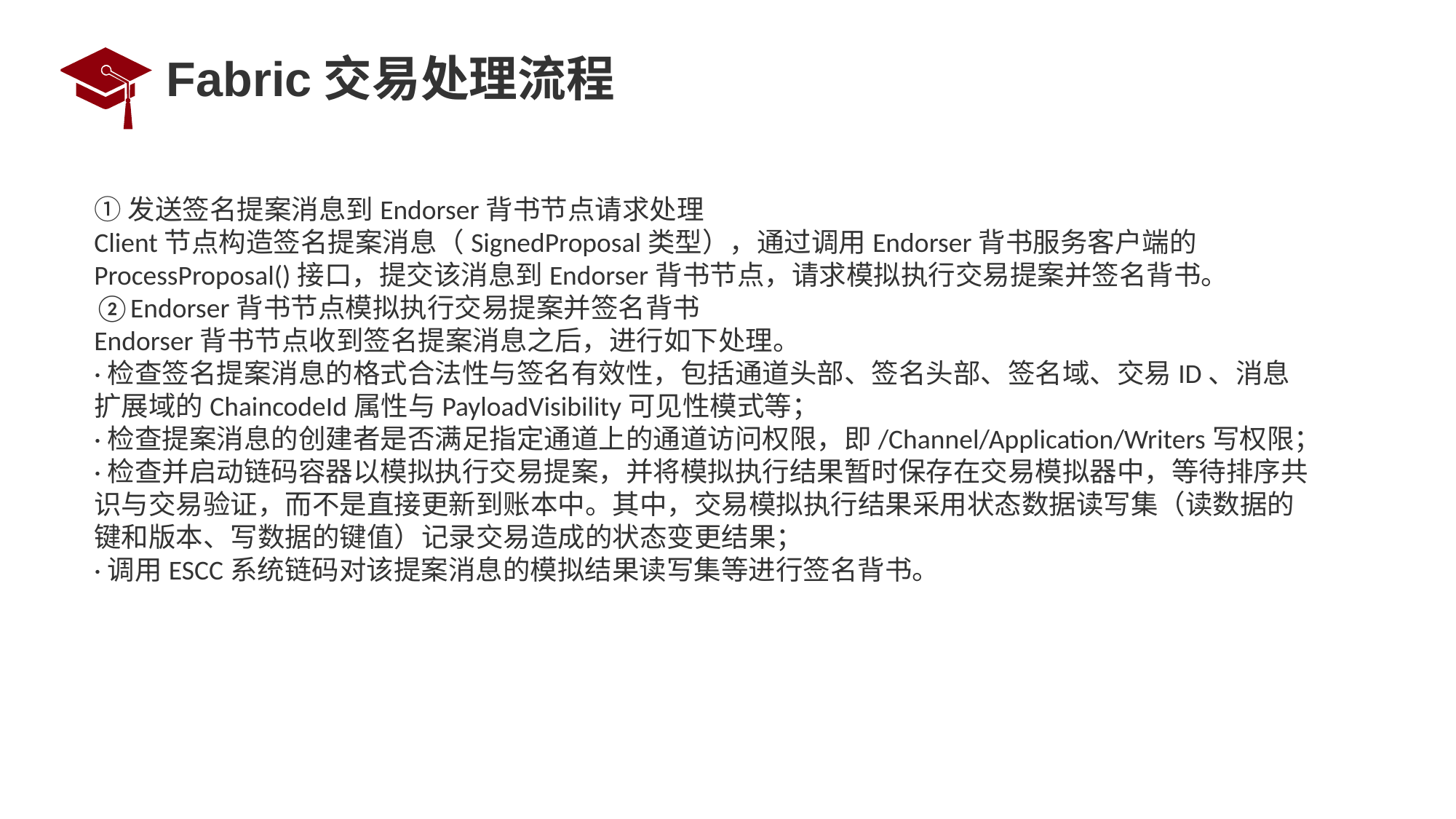

# Fabric交易处理流程
①发送签名提案消息到Endorser背书节点请求处理
Client节点构造签名提案消息（SignedProposal类型），通过调用Endorser背书服务客户端的ProcessProposal()接口，提交该消息到Endorser背书节点，请求模拟执行交易提案并签名背书。
②Endorser背书节点模拟执行交易提案并签名背书
Endorser背书节点收到签名提案消息之后，进行如下处理。
·检查签名提案消息的格式合法性与签名有效性，包括通道头部、签名头部、签名域、交易ID、消息扩展域的ChaincodeId属性与PayloadVisibility可见性模式等；
·检查提案消息的创建者是否满足指定通道上的通道访问权限，即/Channel/Application/Writers写权限；
·检查并启动链码容器以模拟执行交易提案，并将模拟执行结果暂时保存在交易模拟器中，等待排序共识与交易验证，而不是直接更新到账本中。其中，交易模拟执行结果采用状态数据读写集（读数据的键和版本、写数据的键值）记录交易造成的状态变更结果；
·调用ESCC系统链码对该提案消息的模拟结果读写集等进行签名背书。